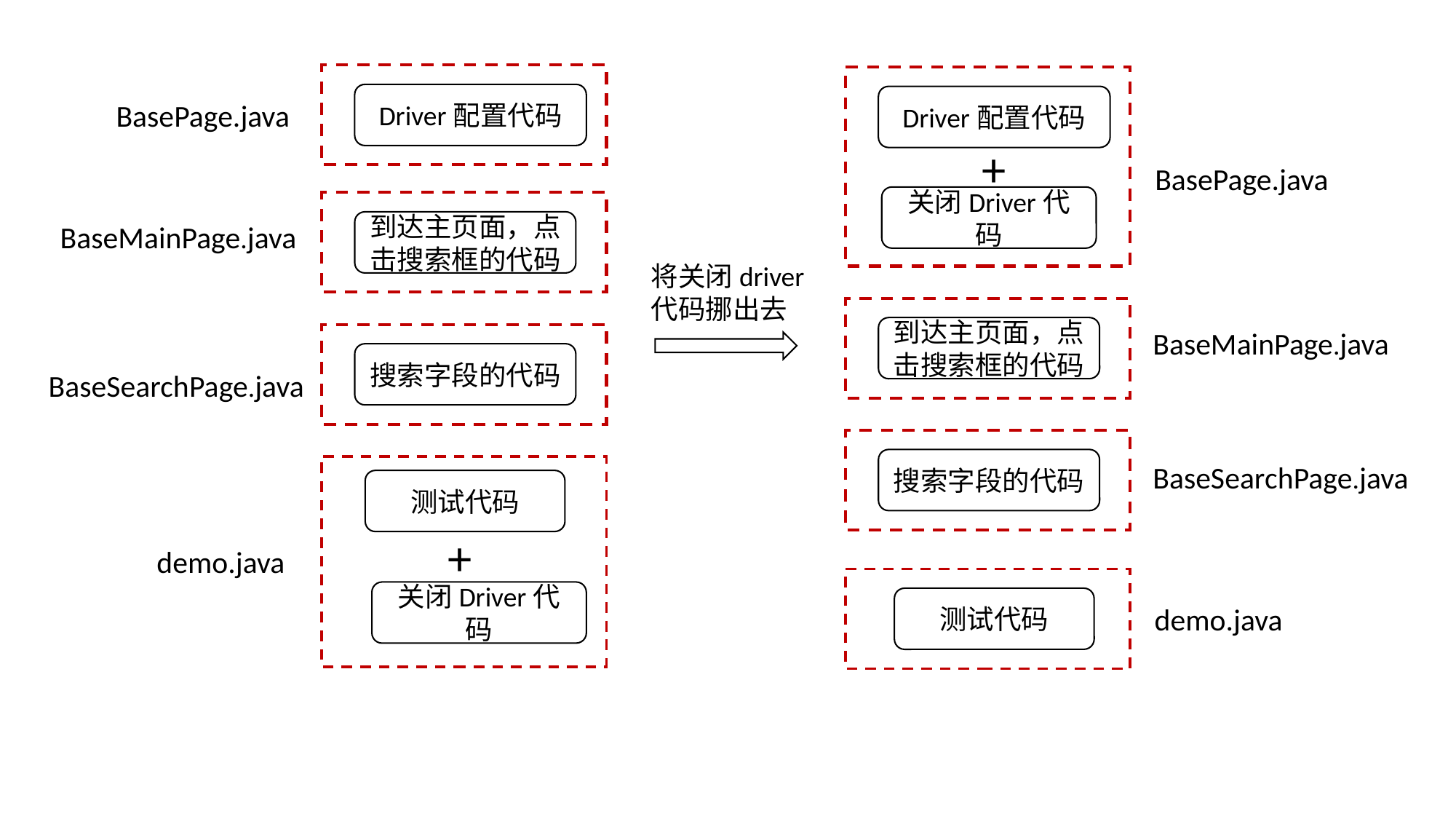

Driver配置代码
Driver配置代码
BasePage.java
+
BasePage.java
关闭Driver代码

到达主页面，点击搜索框的代码
BaseMainPage.java
将关闭driver代码挪出去

到达主页面，点击搜索框的代码
BaseMainPage.java

搜索字段的代码
BaseSearchPage.java

搜索字段的代码
BaseSearchPage.java

测试代码
+
demo.java

关闭Driver代码
测试代码
demo.java